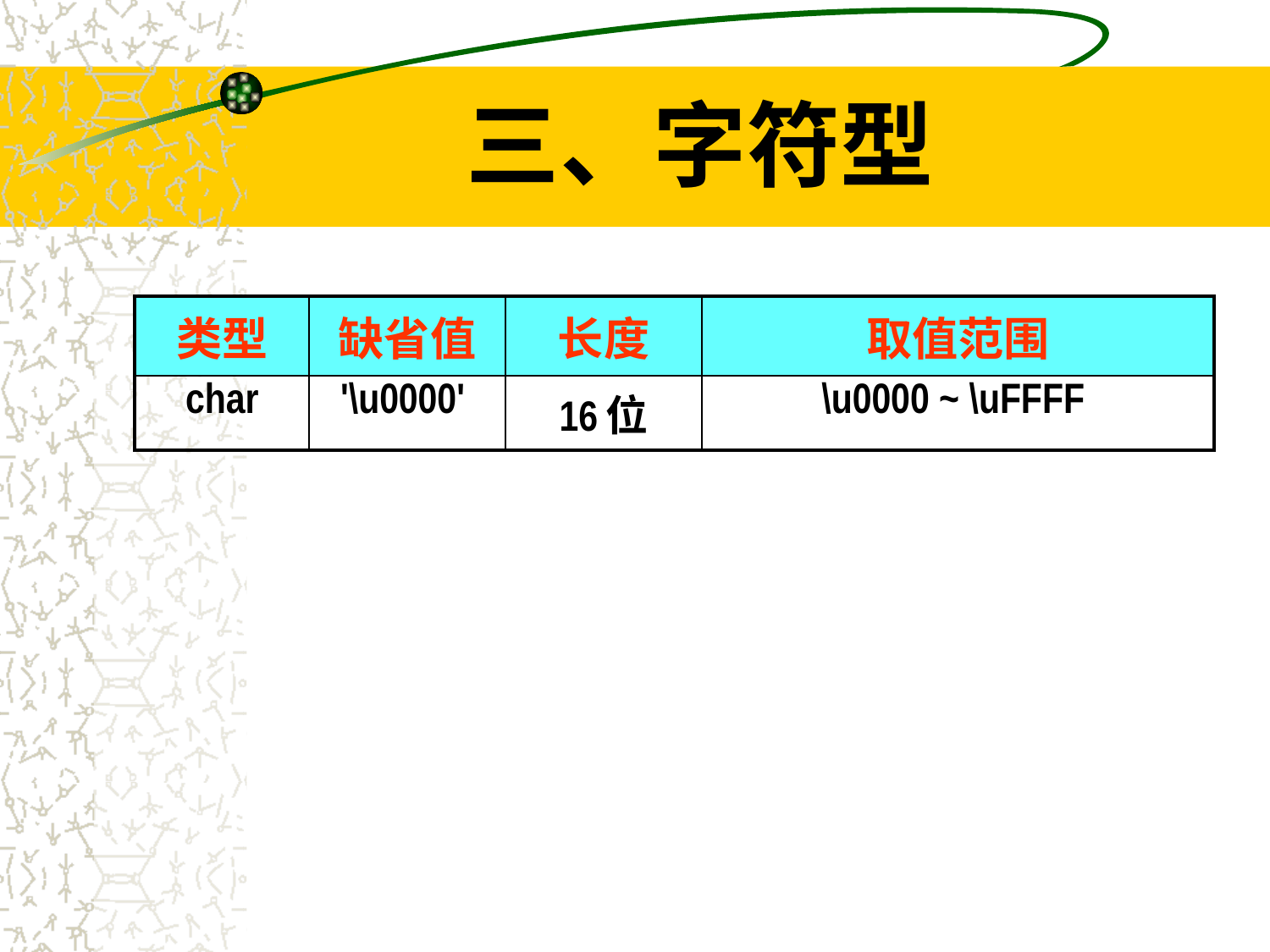

# 三、字符型
| 类型 | 缺省值 | 长度 | 取值范围 |
| --- | --- | --- | --- |
| char | '\u0000' | 16位 | \u0000 ~ \uFFFF |

19